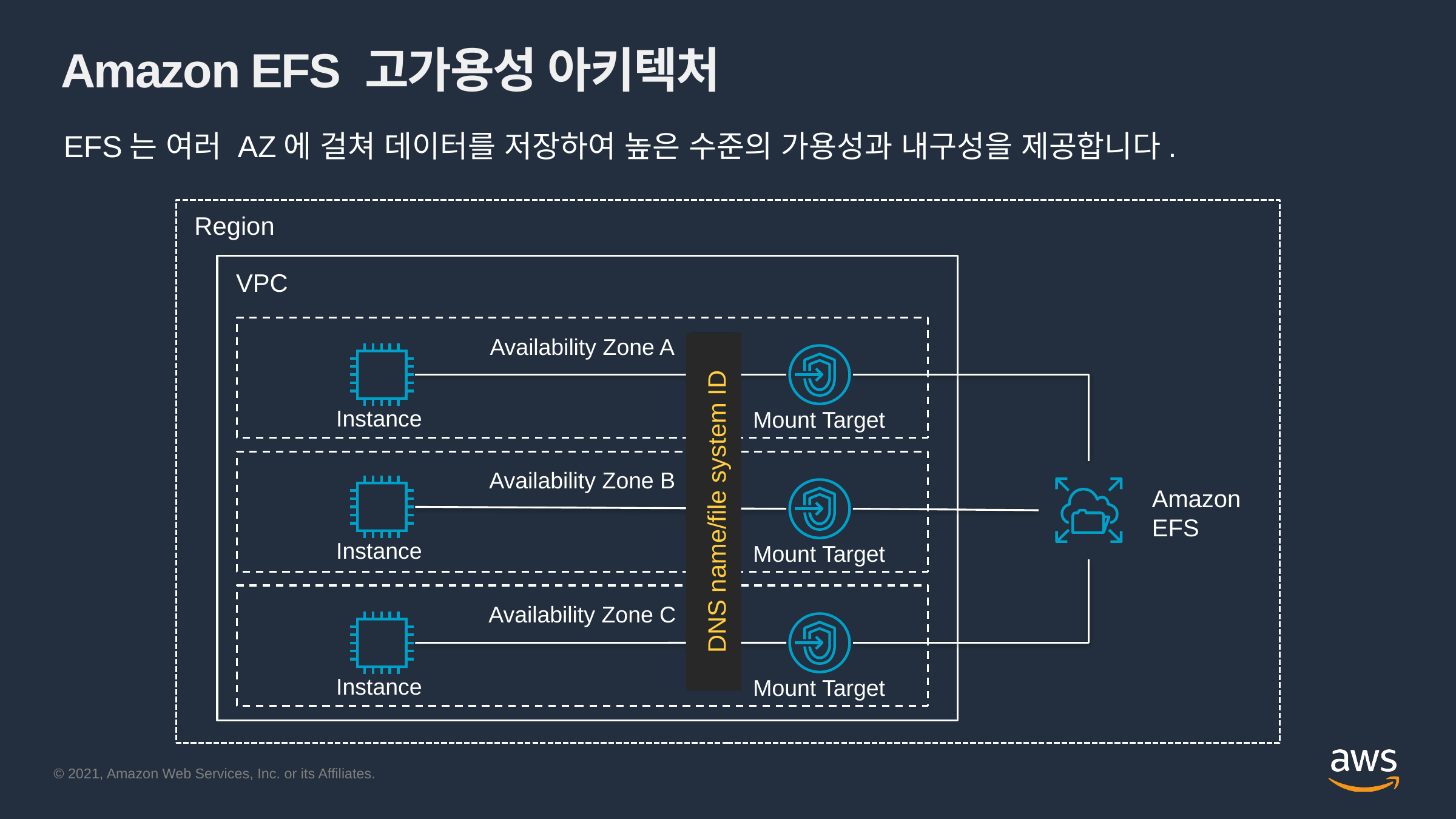

# Amazon EFS 고가용성 아키텍처
EFS는 여러 AZ에 걸쳐 데이터를 저장하여 높은 수준의 가용성과 내구성을 제공합니다.

Region

VPC
Availability Zone A

Instance
Mount Target
Availability Zone B

Amazon
EFS
DNS name/file system ID

Instance
Mount Target
Availability Zone C

Instance
Mount Target